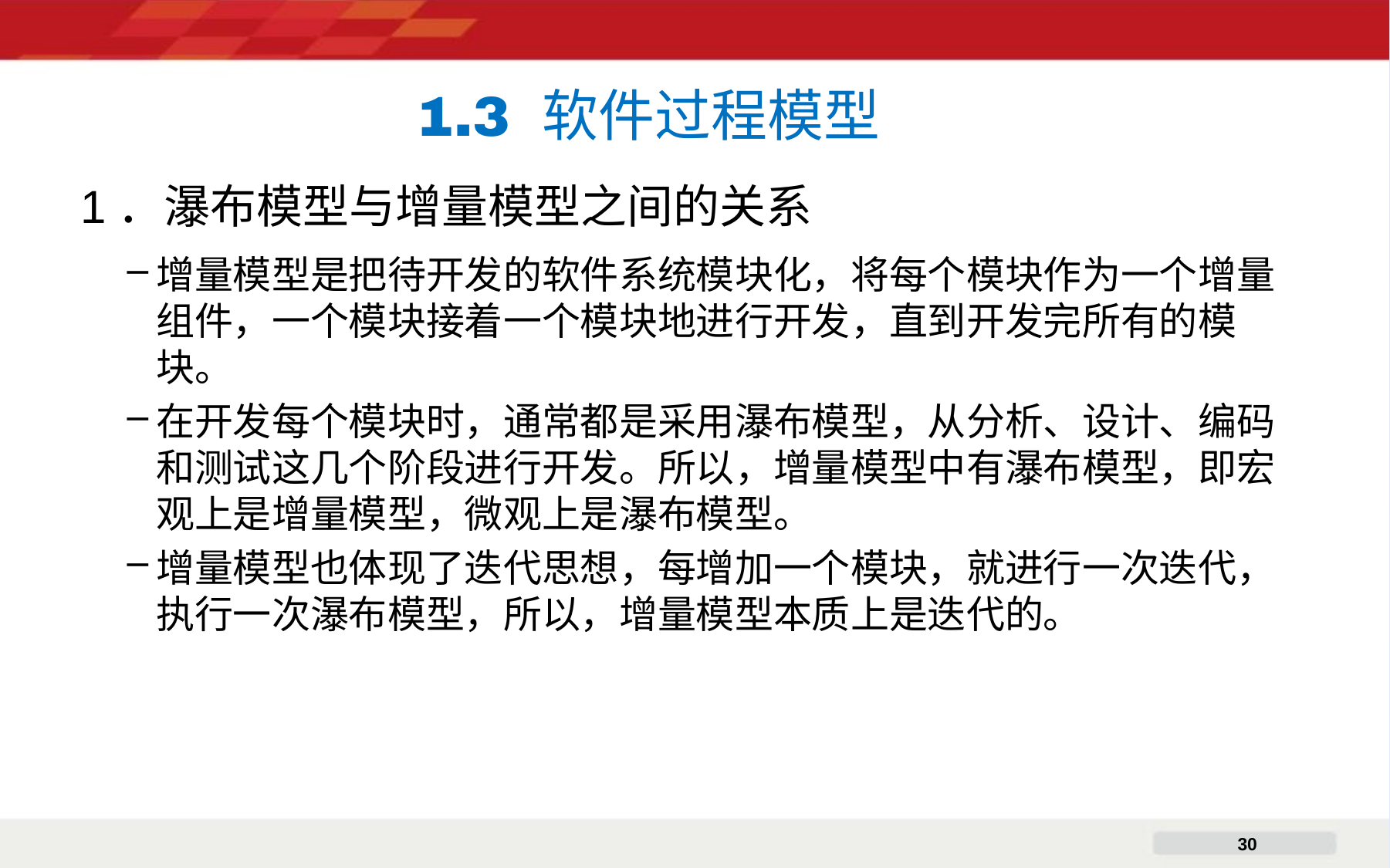

# 1.3 软件过程模型
1．瀑布模型与增量模型之间的关系
增量模型是把待开发的软件系统模块化，将每个模块作为一个增量组件，一个模块接着一个模块地进行开发，直到开发完所有的模块。
在开发每个模块时，通常都是采用瀑布模型，从分析、设计、编码和测试这几个阶段进行开发。所以，增量模型中有瀑布模型，即宏观上是增量模型，微观上是瀑布模型。
增量模型也体现了迭代思想，每增加一个模块，就进行一次迭代，执行一次瀑布模型，所以，增量模型本质上是迭代的。